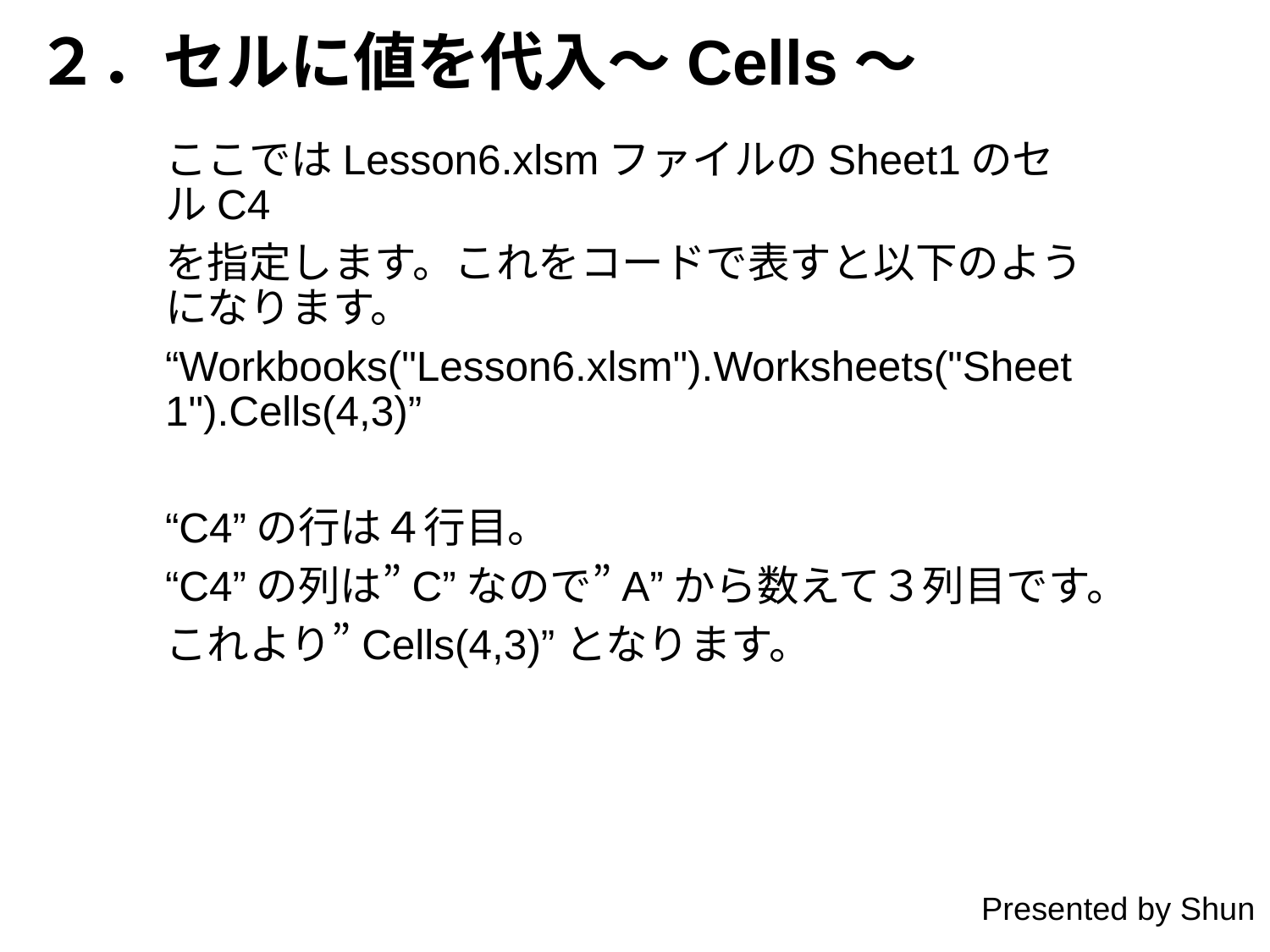

# ２．セルに値を代入～Cells～
ここではLesson6.xlsmファイルのSheet1のセルC4
を指定します。これをコードで表すと以下のようになります。
“Workbooks("Lesson6.xlsm").Worksheets("Sheet1").Cells(4,3)”

“C4”の行は４行目。
“C4”の列は”C”なので”A”から数えて３列目です。
これより”Cells(4,3)”となります。
Presented by Shun